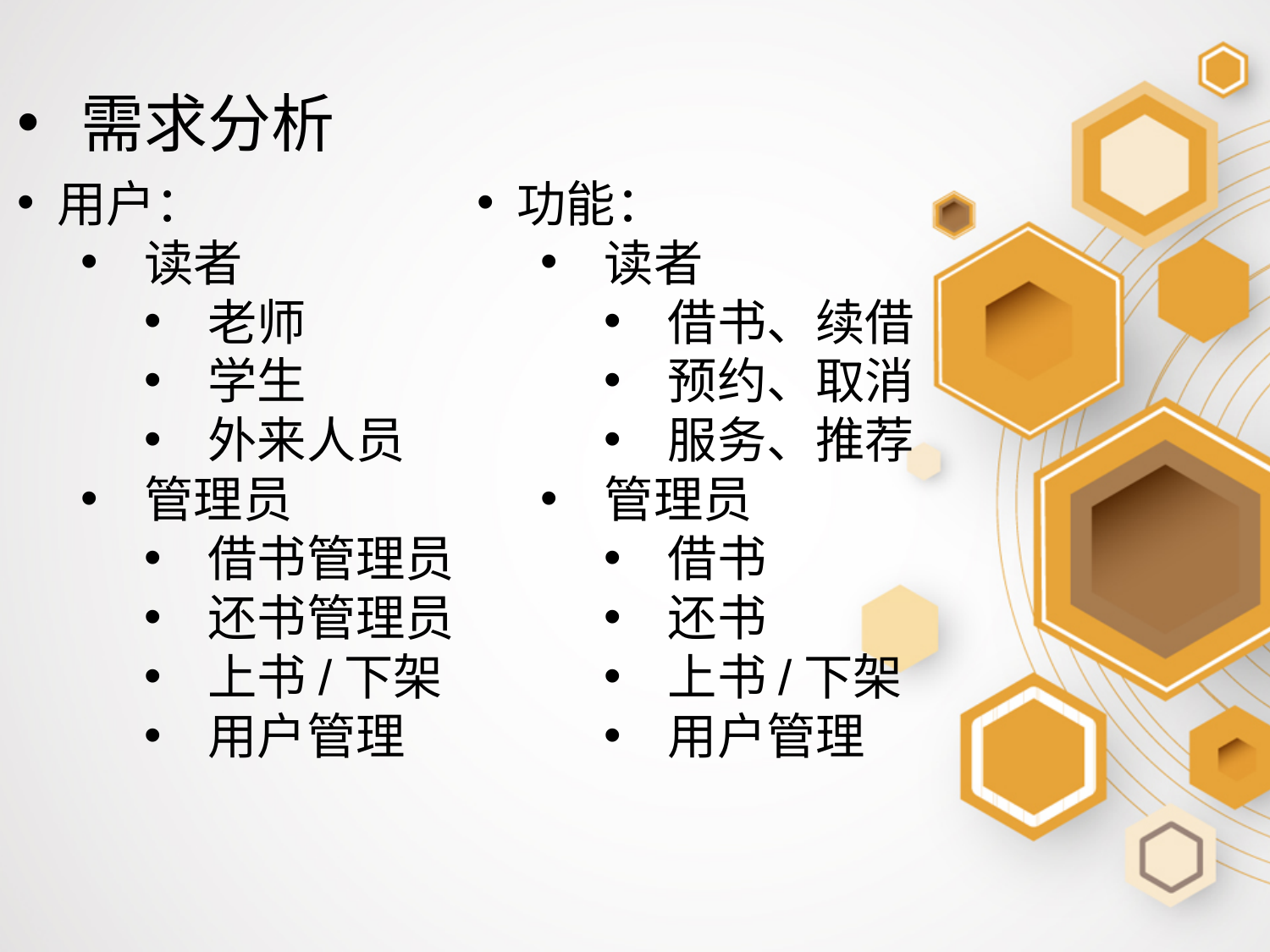

需求分析
用户：
读者
老师
学生
外来人员
管理员
借书管理员
还书管理员
上书/下架
用户管理

功能：
读者
借书、续借
预约、取消
服务、推荐
管理员
借书
还书
上书/下架
用户管理